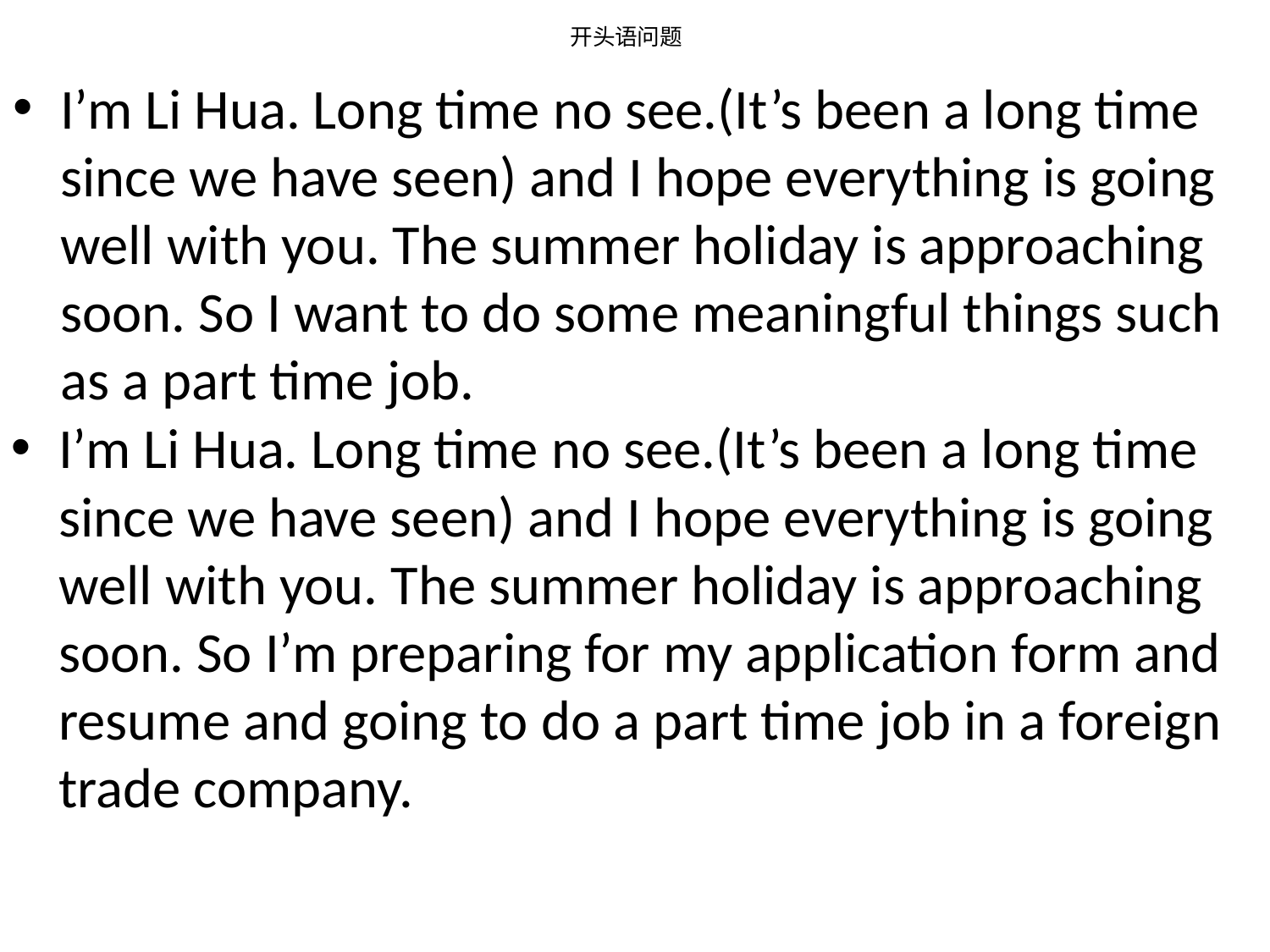

# 开头语问题
I’m Li Hua. Long time no see.(It’s been a long time since we have seen) and I hope everything is going well with you. The summer holiday is approaching soon. So I want to do some meaningful things such as a part time job.

I’m Li Hua. Long time no see.(It’s been a long time since we have seen) and I hope everything is going well with you. The summer holiday is approaching soon. So I’m preparing for my application form and resume and going to do a part time job in a foreign trade company.